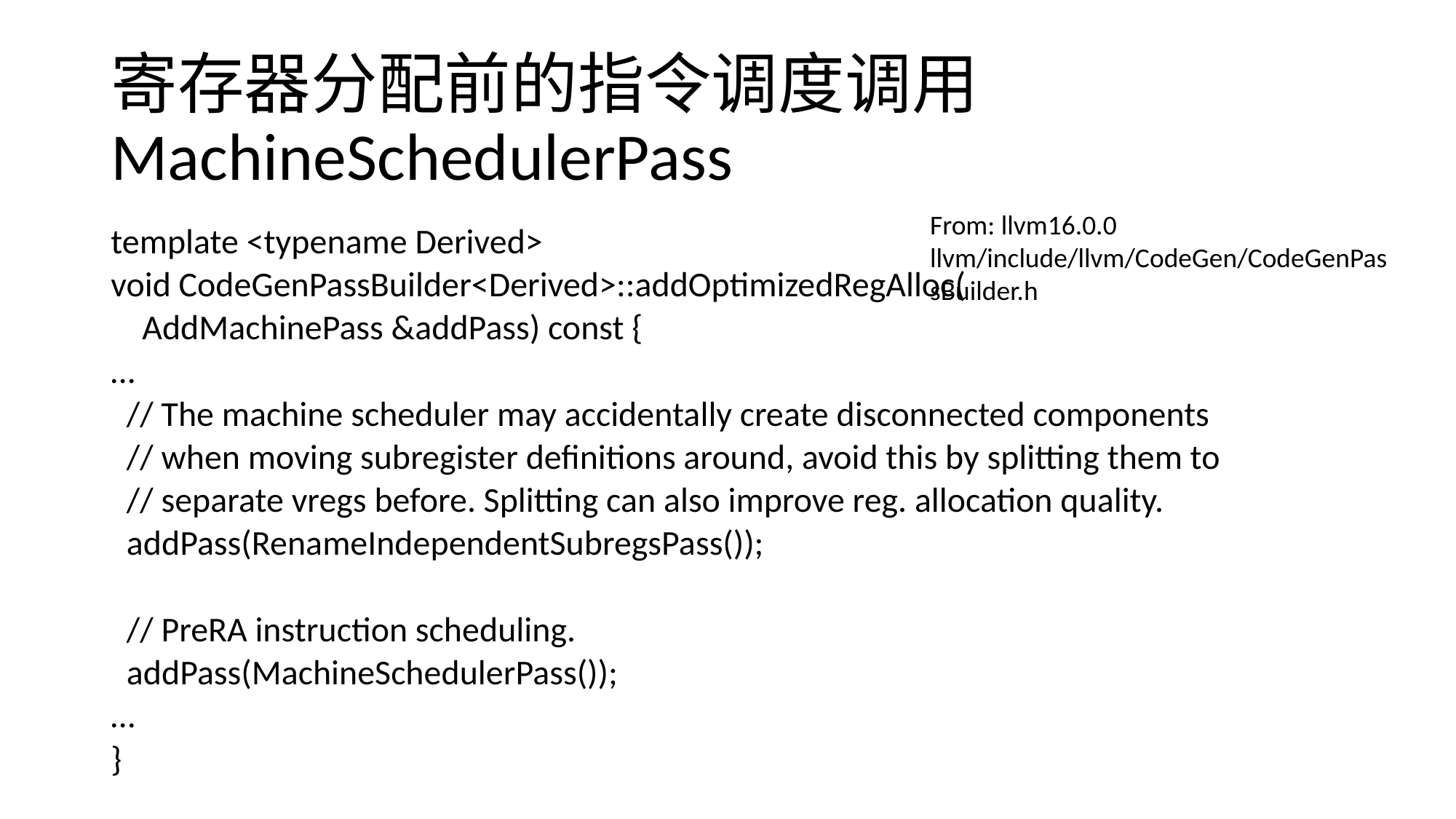

# 寄存器分配前的指令调度调用 MachineSchedulerPass
From: llvm16.0.0 llvm/include/llvm/CodeGen/CodeGenPassBuilder.h
template <typename Derived>
void CodeGenPassBuilder<Derived>::addOptimizedRegAlloc(
    AddMachinePass &addPass) const {
…
  // The machine scheduler may accidentally create disconnected components
  // when moving subregister definitions around, avoid this by splitting them to
  // separate vregs before. Splitting can also improve reg. allocation quality.
  addPass(RenameIndependentSubregsPass());

  // PreRA instruction scheduling.
  addPass(MachineSchedulerPass());
…
}